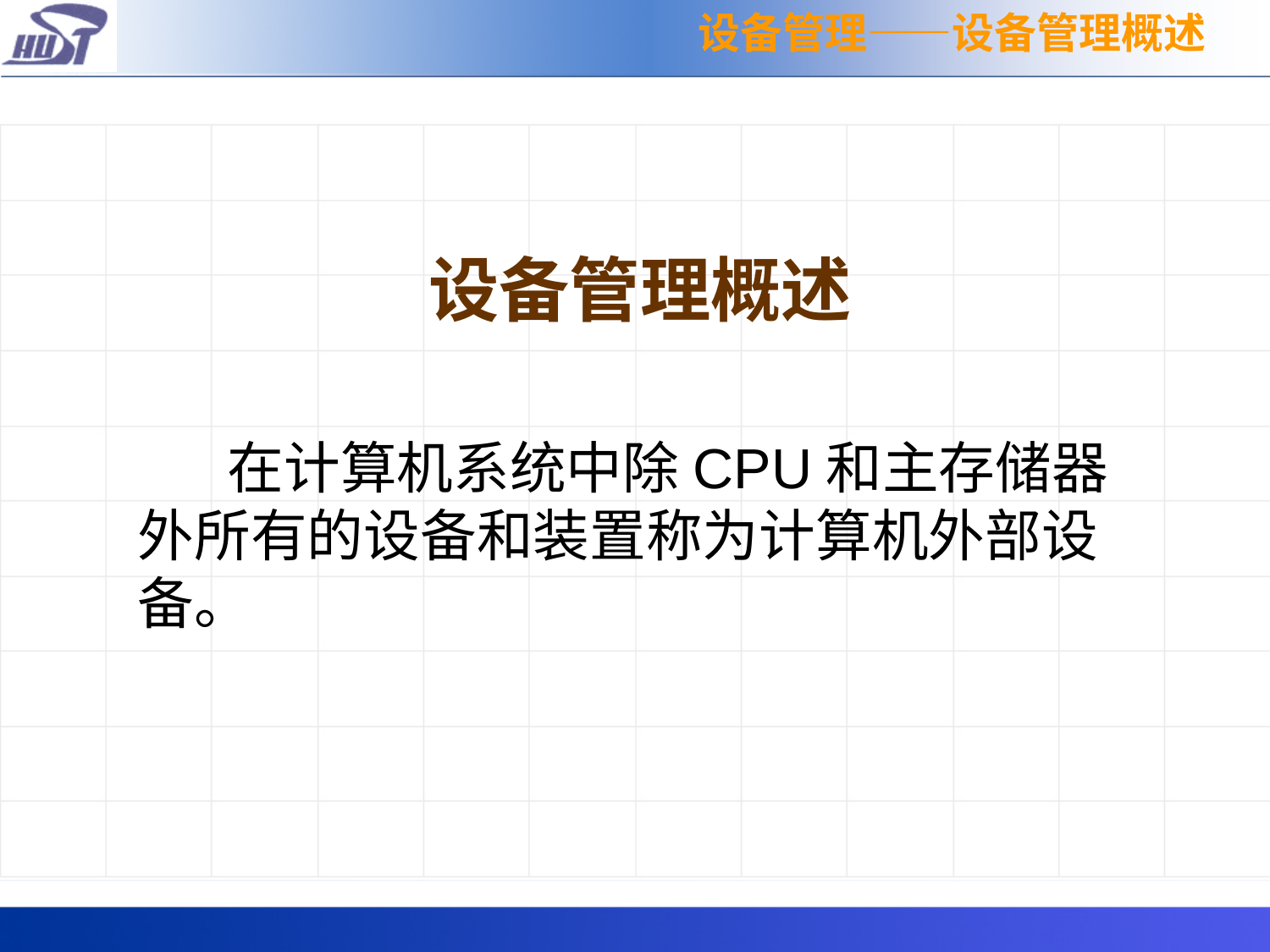

设备管理——设备管理概述
设备管理概述
      在计算机系统中除CPU和主存储器外所有的设备和装置称为计算机外部设备。